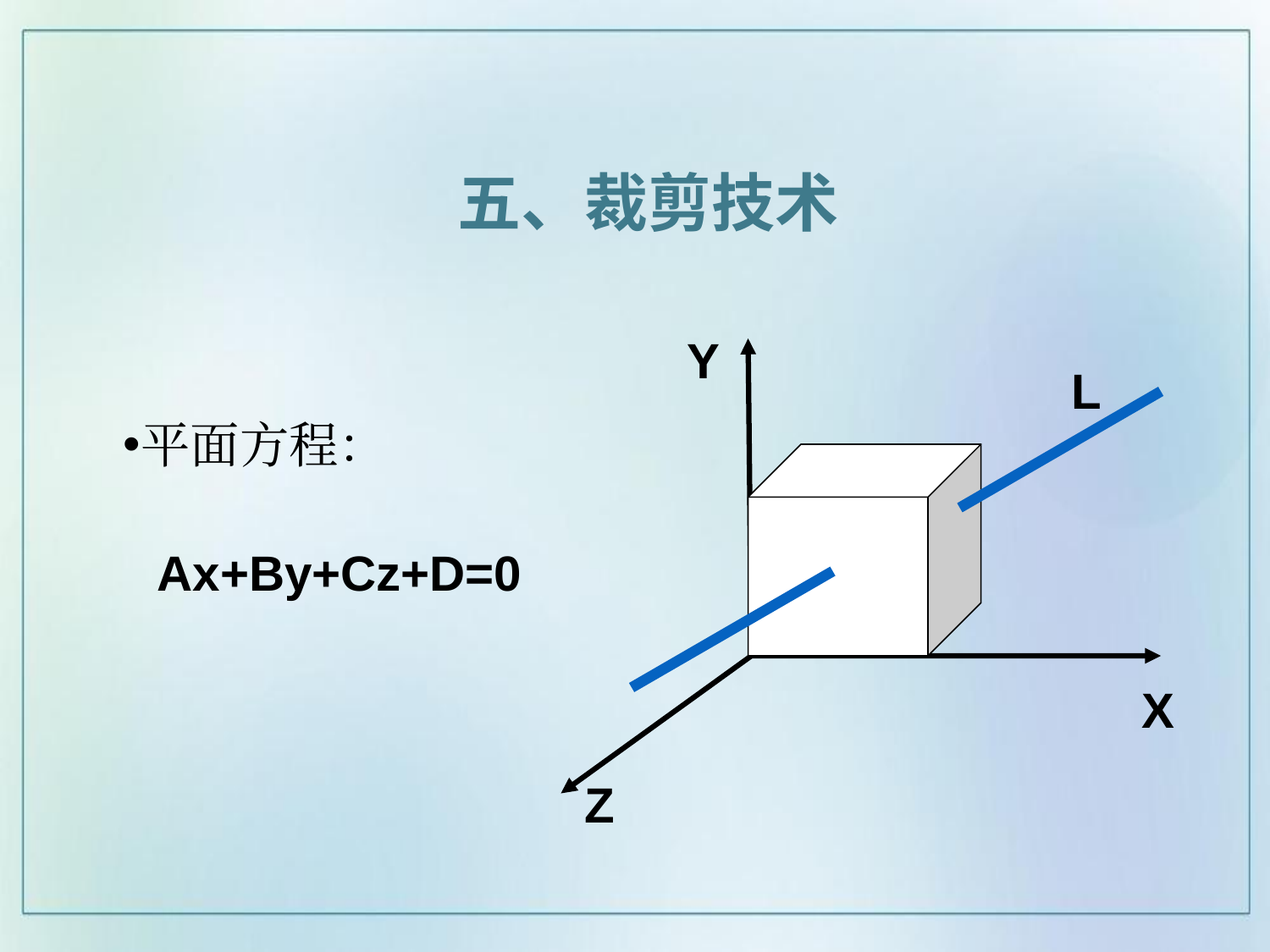

五、裁剪技术
Y

L

平面方程：

Ax+By+Cz+D=0

X
Z